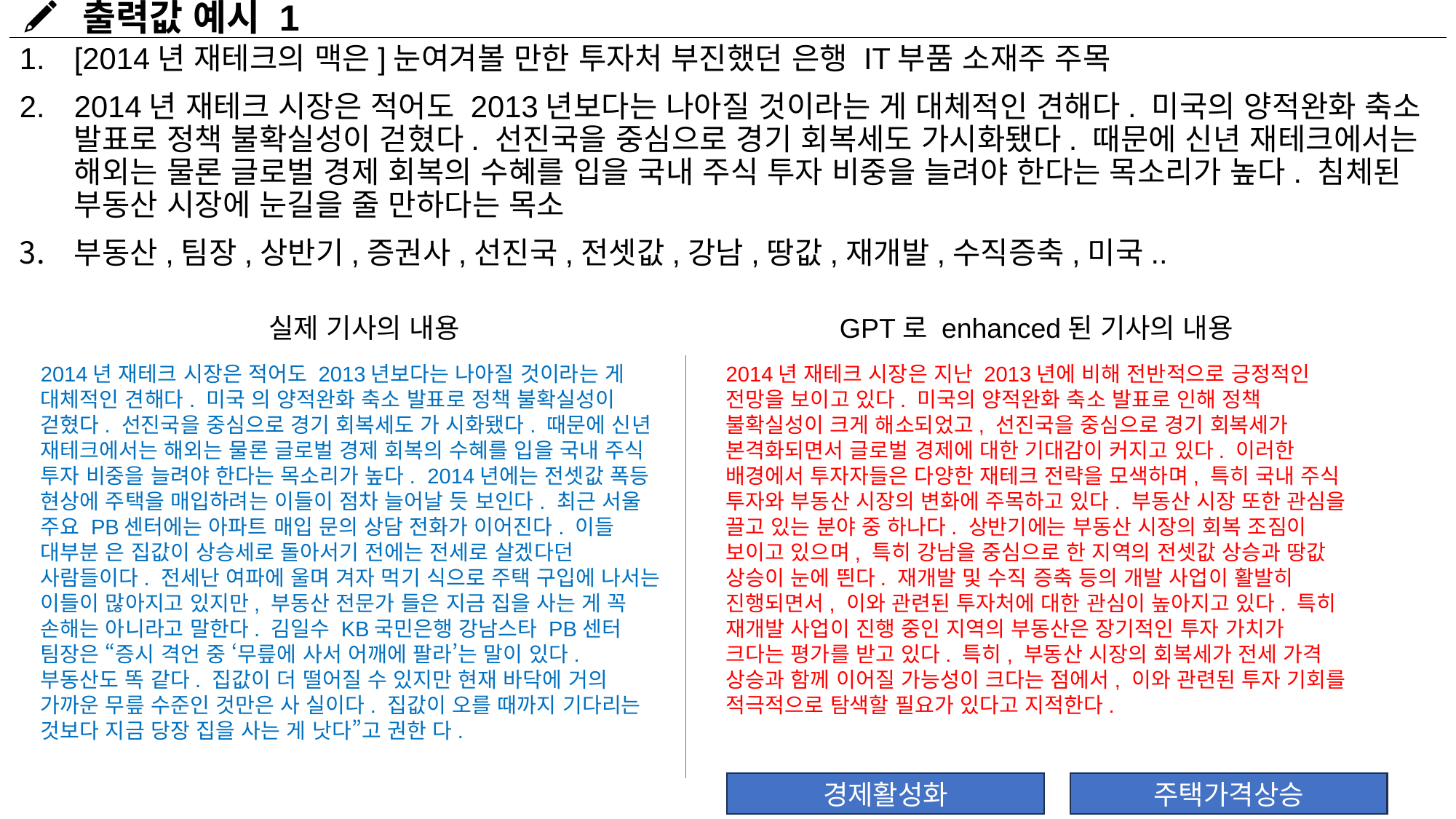

# 출력값 예시 1
[2014년 재테크의 맥은]눈여겨볼 만한 투자처 부진했던 은행 IT부품 소재주 주목
2014년 재테크 시장은 적어도 2013년보다는 나아질 것이라는 게 대체적인 견해다. 미국의 양적완화 축소 발표로 정책 불확실성이 걷혔다. 선진국을 중심으로 경기 회복세도 가시화됐다. 때문에 신년 재테크에서는 해외는 물론 글로벌 경제 회복의 수혜를 입을 국내 주식 투자 비중을 늘려야 한다는 목소리가 높다. 침체된 부동산 시장에 눈길을 줄 만하다는 목소
부동산,팀장,상반기,증권사,선진국,전셋값,강남,땅값,재개발,수직증축,미국..
실제 기사의 내용
GPT로 enhanced된 기사의 내용
2014년 재테크 시장은 적어도 2013년보다는 나아질 것이라는 게 대체적인 견해다. 미국 의 양적완화 축소 발표로 정책 불확실성이 걷혔다. 선진국을 중심으로 경기 회복세도 가 시화됐다. 때문에 신년 재테크에서는 해외는 물론 글로벌 경제 회복의 수혜를 입을 국내 주식 투자 비중을 늘려야 한다는 목소리가 높다.  2014년에는 전셋값 폭등 현상에 주택을 매입하려는 이들이 점차 늘어날 듯 보인다. 최근 서울 주요 PB센터에는 아파트 매입 문의 상담 전화가 이어진다. 이들 대부분 은 집값이 상승세로 돌아서기 전에는 전세로 살겠다던 사람들이다. 전세난 여파에 울며 겨자 먹기 식으로 주택 구입에 나서는 이들이 많아지고 있지만, 부동산 전문가 들은 지금 집을 사는 게 꼭 손해는 아니라고 말한다. 김일수 KB국민은행 강남스타 PB센터 팀장은 “증시 격언 중 ‘무릎에 사서 어깨에 팔라’는 말이 있다. 부동산도 똑 같다. 집값이 더 떨어질 수 있지만 현재 바닥에 거의 가까운 무릎 수준인 것만은 사 실이다. 집값이 오를 때까지 기다리는 것보다 지금 당장 집을 사는 게 낫다”고 권한 다.
2014년 재테크 시장은 지난 2013년에 비해 전반적으로 긍정적인 전망을 보이고 있다. 미국의 양적완화 축소 발표로 인해 정책 불확실성이 크게 해소되었고, 선진국을 중심으로 경기 회복세가 본격화되면서 글로벌 경제에 대한 기대감이 커지고 있다. 이러한 배경에서 투자자들은 다양한 재테크 전략을 모색하며, 특히 국내 주식 투자와 부동산 시장의 변화에 주목하고 있다. 부동산 시장 또한 관심을 끌고 있는 분야 중 하나다. 상반기에는 부동산 시장의 회복 조짐이 보이고 있으며, 특히 강남을 중심으로 한 지역의 전셋값 상승과 땅값 상승이 눈에 띈다. 재개발 및 수직 증축 등의 개발 사업이 활발히 진행되면서, 이와 관련된 투자처에 대한 관심이 높아지고 있다. 특히 재개발 사업이 진행 중인 지역의 부동산은 장기적인 투자 가치가 크다는 평가를 받고 있다. 특히, 부동산 시장의 회복세가 전세 가격 상승과 함께 이어질 가능성이 크다는 점에서, 이와 관련된 투자 기회를 적극적으로 탐색할 필요가 있다고 지적한다.
경제활성화
주택가격상승